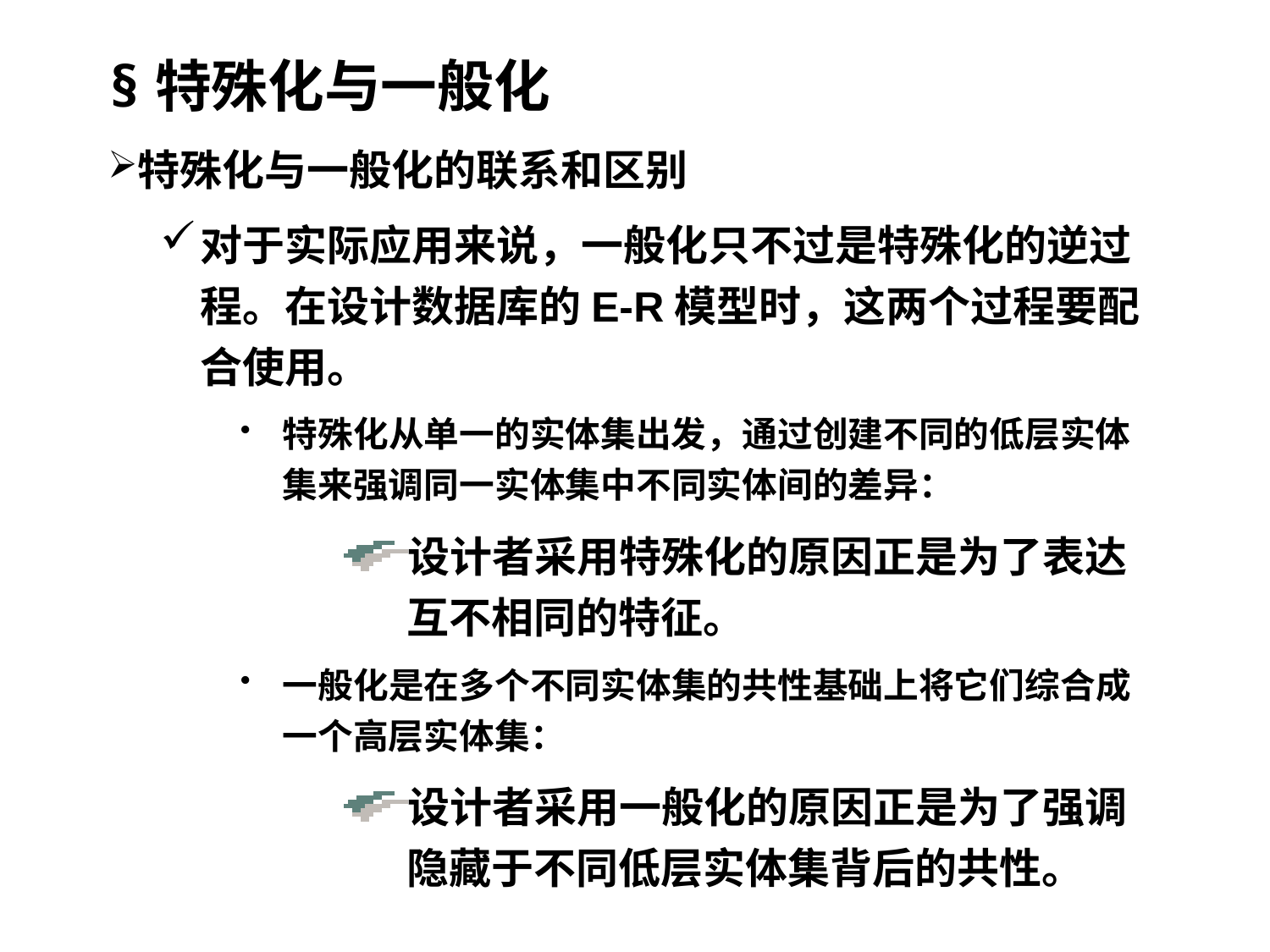

§特殊化与一般化
特殊化与一般化的联系和区别
对于实际应用来说，一般化只不过是特殊化的逆过程。在设计数据库的E-R模型时，这两个过程要配合使用。
特殊化从单一的实体集出发，通过创建不同的低层实体集来强调同一实体集中不同实体间的差异：
设计者采用特殊化的原因正是为了表达互不相同的特征。
一般化是在多个不同实体集的共性基础上将它们综合成一个高层实体集：
设计者采用一般化的原因正是为了强调隐藏于不同低层实体集背后的共性。